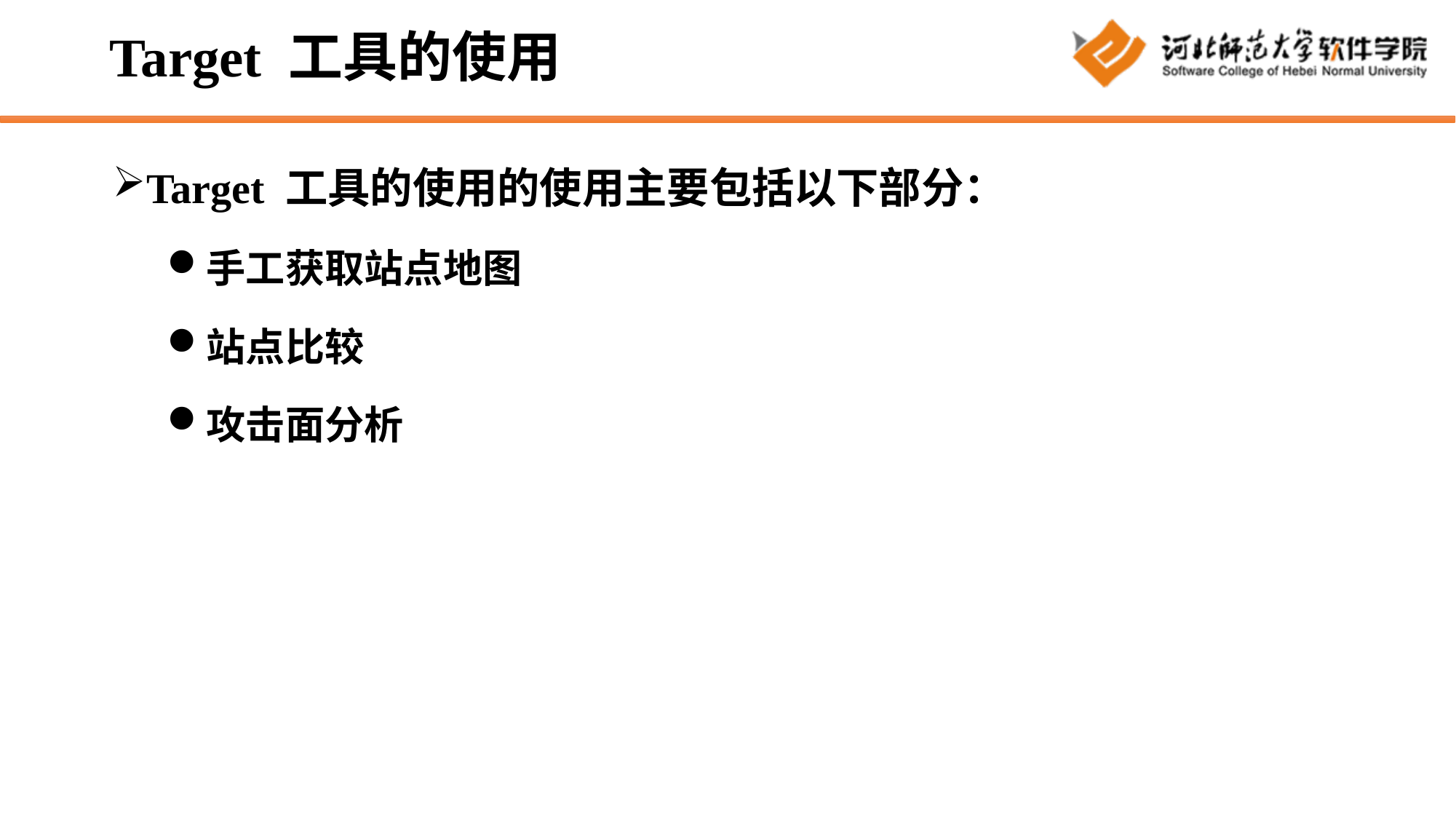

# Target 工具的使用
Target 工具的使用的使用主要包括以下部分：
手工获取站点地图
站点比较
攻击面分析